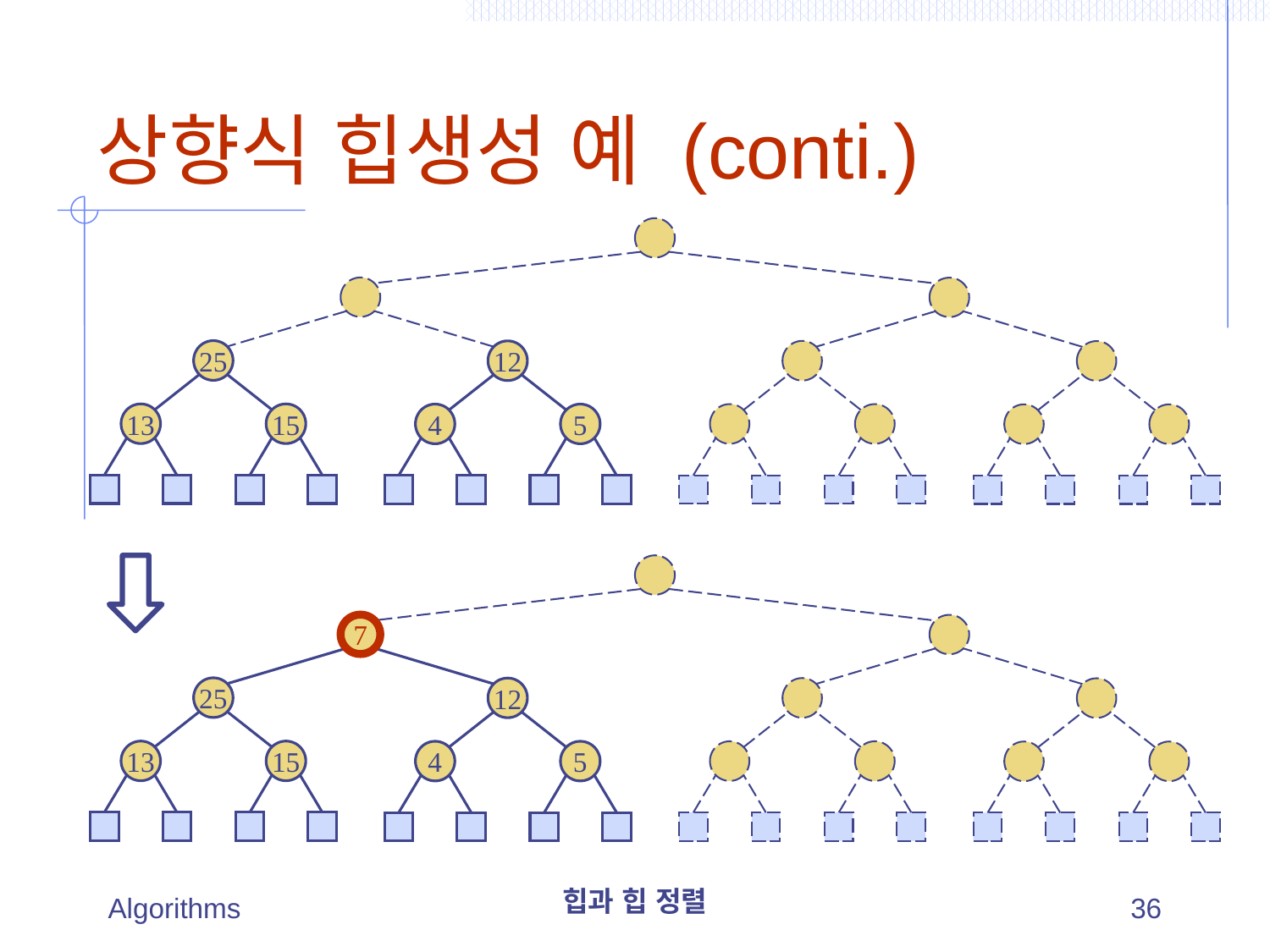

# 상향식 힙생성 예 (conti.)

25
12

13
15
4
5

7

25
12

13
15
4
5

Algorithms
힙과 힙 정렬
36